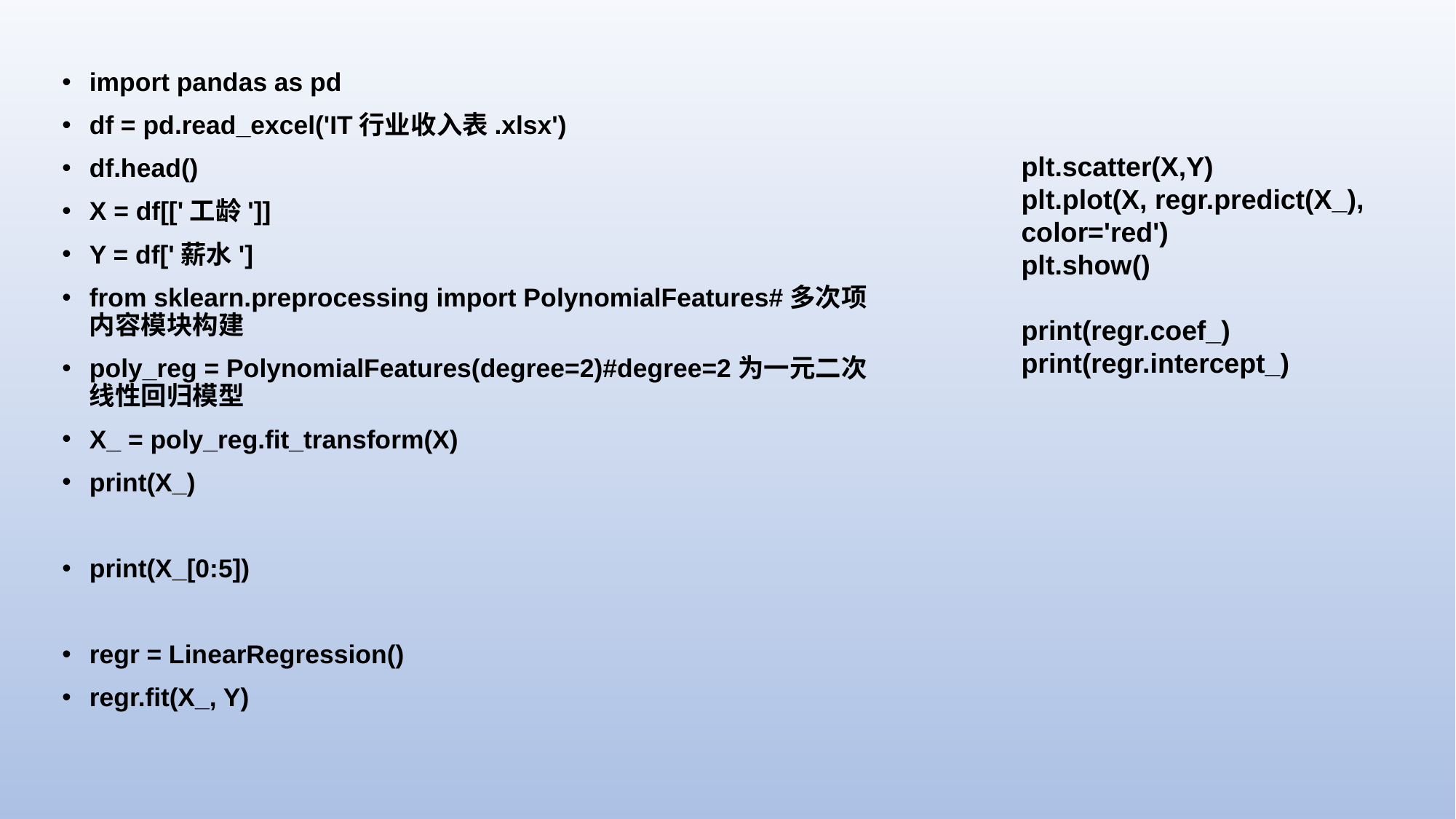

import pandas as pd
df = pd.read_excel('IT行业收入表.xlsx')
df.head()
X = df[['工龄']]
Y = df['薪水']
from sklearn.preprocessing import PolynomialFeatures#多次项内容模块构建
poly_reg = PolynomialFeatures(degree=2)#degree=2为一元二次线性回归模型
X_ = poly_reg.fit_transform(X)
print(X_)

print(X_[0:5])

regr = LinearRegression()
regr.fit(X_, Y)

plt.scatter(X,Y)
plt.plot(X, regr.predict(X_), color='red')
plt.show()

print(regr.coef_)
print(regr.intercept_)